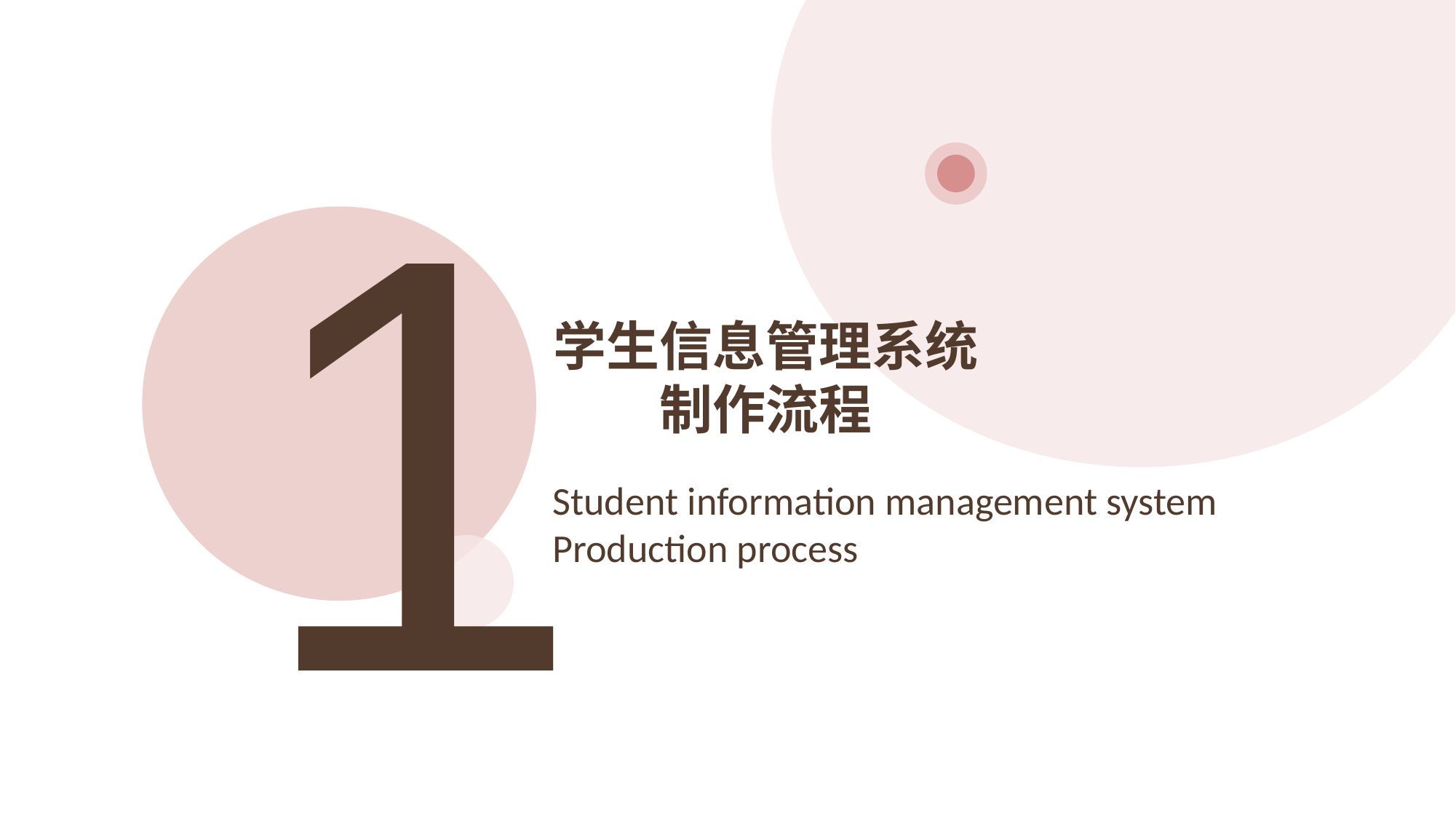

1
学生信息管理系统
制作流程
Student information management system Production process